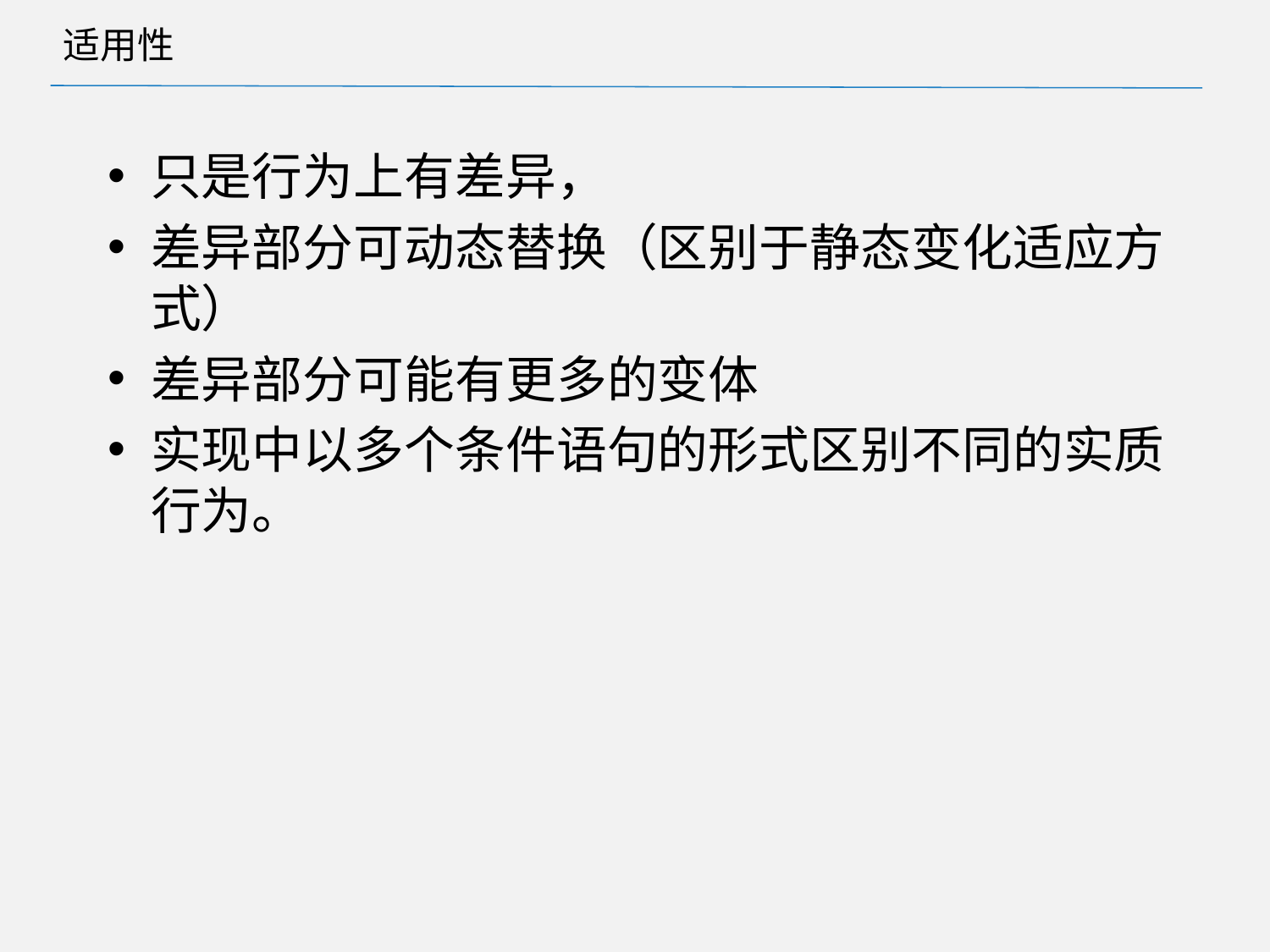

# 适用性
只是行为上有差异，
差异部分可动态替换（区别于静态变化适应方式）
差异部分可能有更多的变体
实现中以多个条件语句的形式区别不同的实质行为。